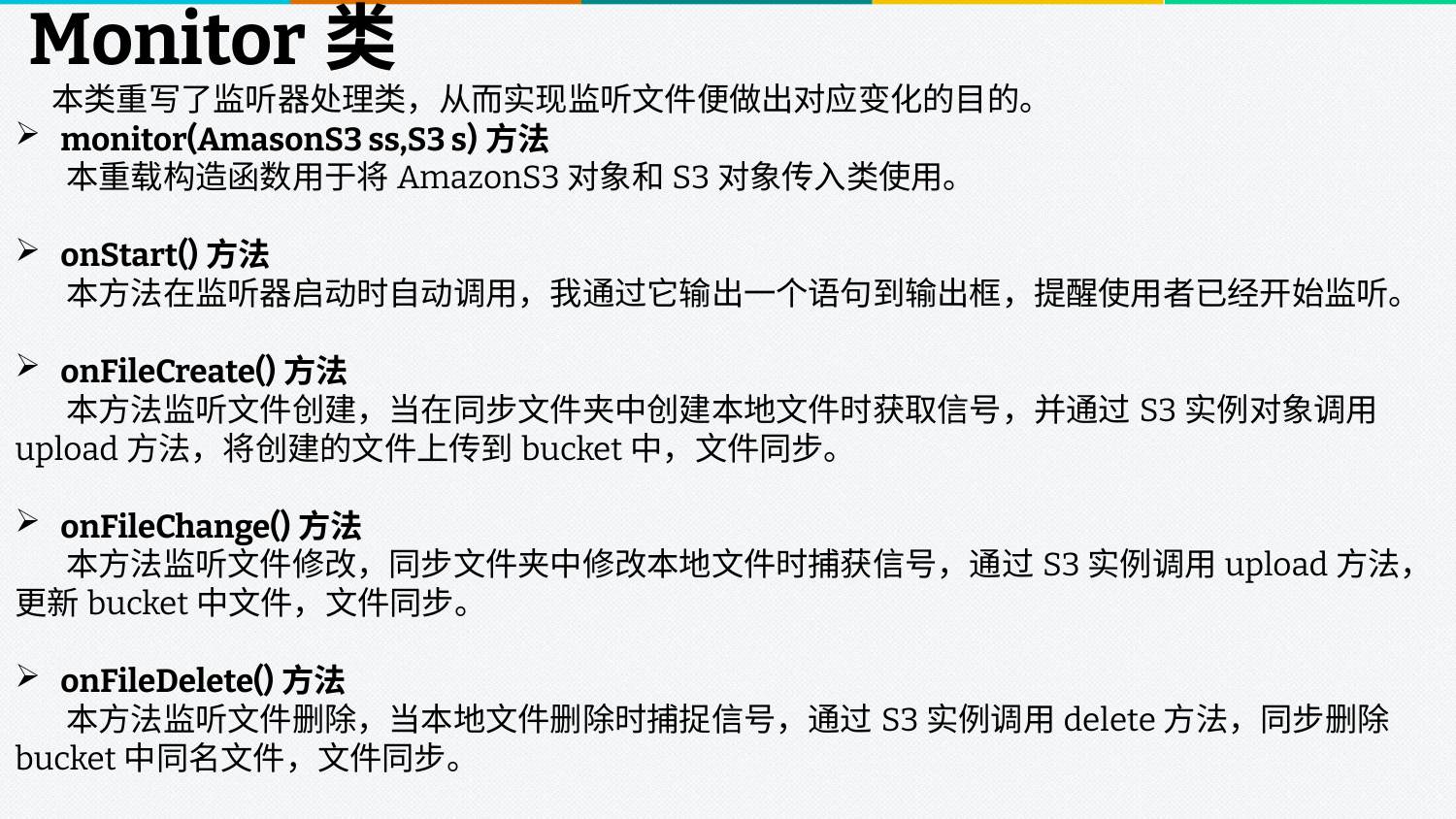

Monitor类
    本类重写了监听器处理类，从而实现监听文件便做出对应变化的目的。
monitor(AmasonS3 ss,S3 s)方法
      本重载构造函数用于将AmazonS3对象和S3对象传入类使用。

onStart()方法
      本方法在监听器启动时自动调用，我通过它输出一个语句到输出框，提醒使用者已经开始监听。

onFileCreate()方法
      本方法监听文件创建，当在同步文件夹中创建本地文件时获取信号，并通过S3实例对象调用upload方法，将创建的文件上传到bucket中，文件同步。

onFileChange()方法
      本方法监听文件修改，同步文件夹中修改本地文件时捕获信号，通过S3实例调用upload方法，更新bucket中文件，文件同步。

onFileDelete()方法
      本方法监听文件删除，当本地文件删除时捕捉信号，通过S3实例调用delete方法，同步删除bucket中同名文件，文件同步。